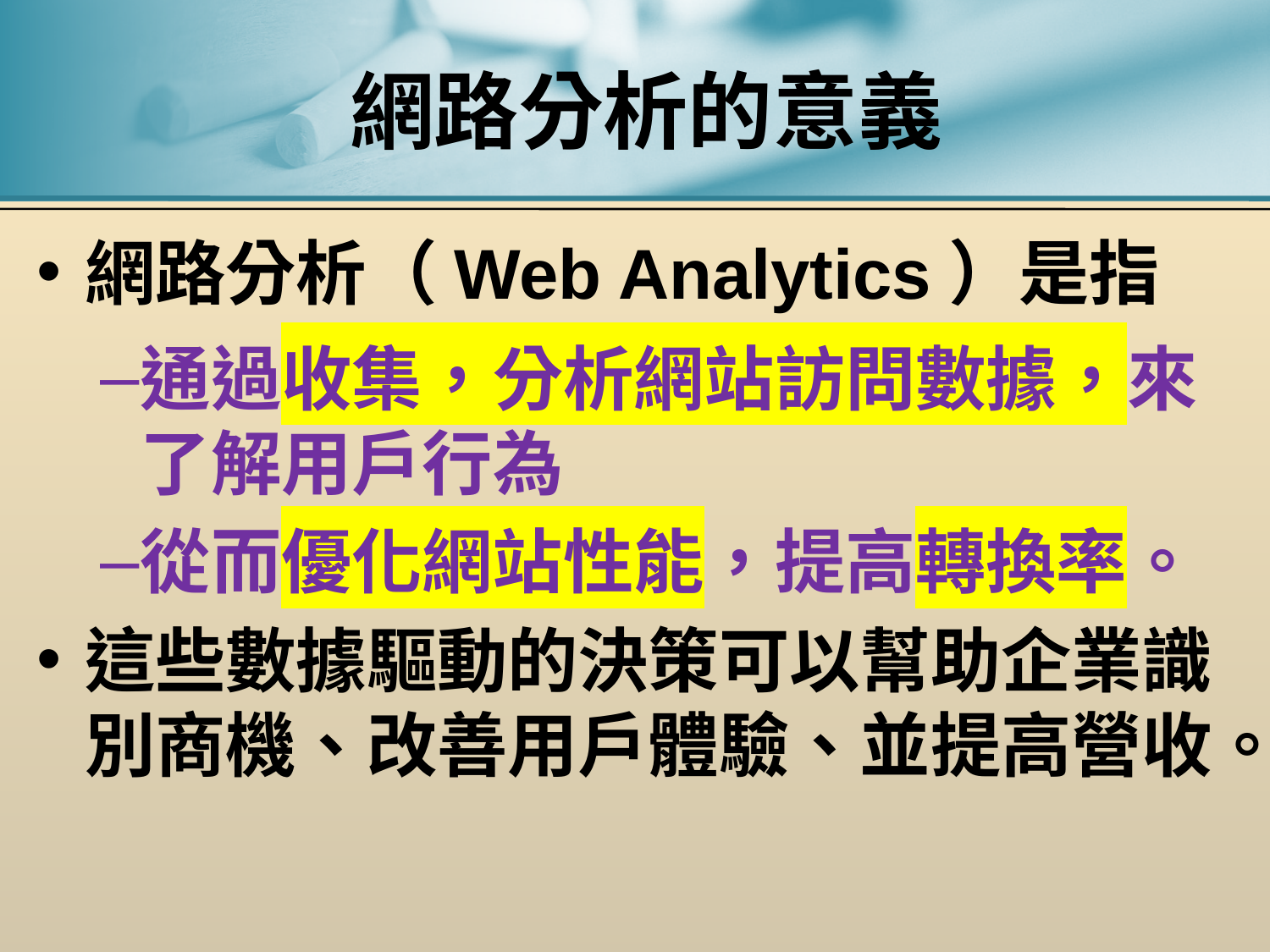

# 網路分析的意義
網路分析（Web Analytics）是指
通過收集，分析網站訪問數據，來了解用戶行為
從而優化網站性能，提高轉換率。
這些數據驅動的決策可以幫助企業識別商機、改善用戶體驗、並提高營收。